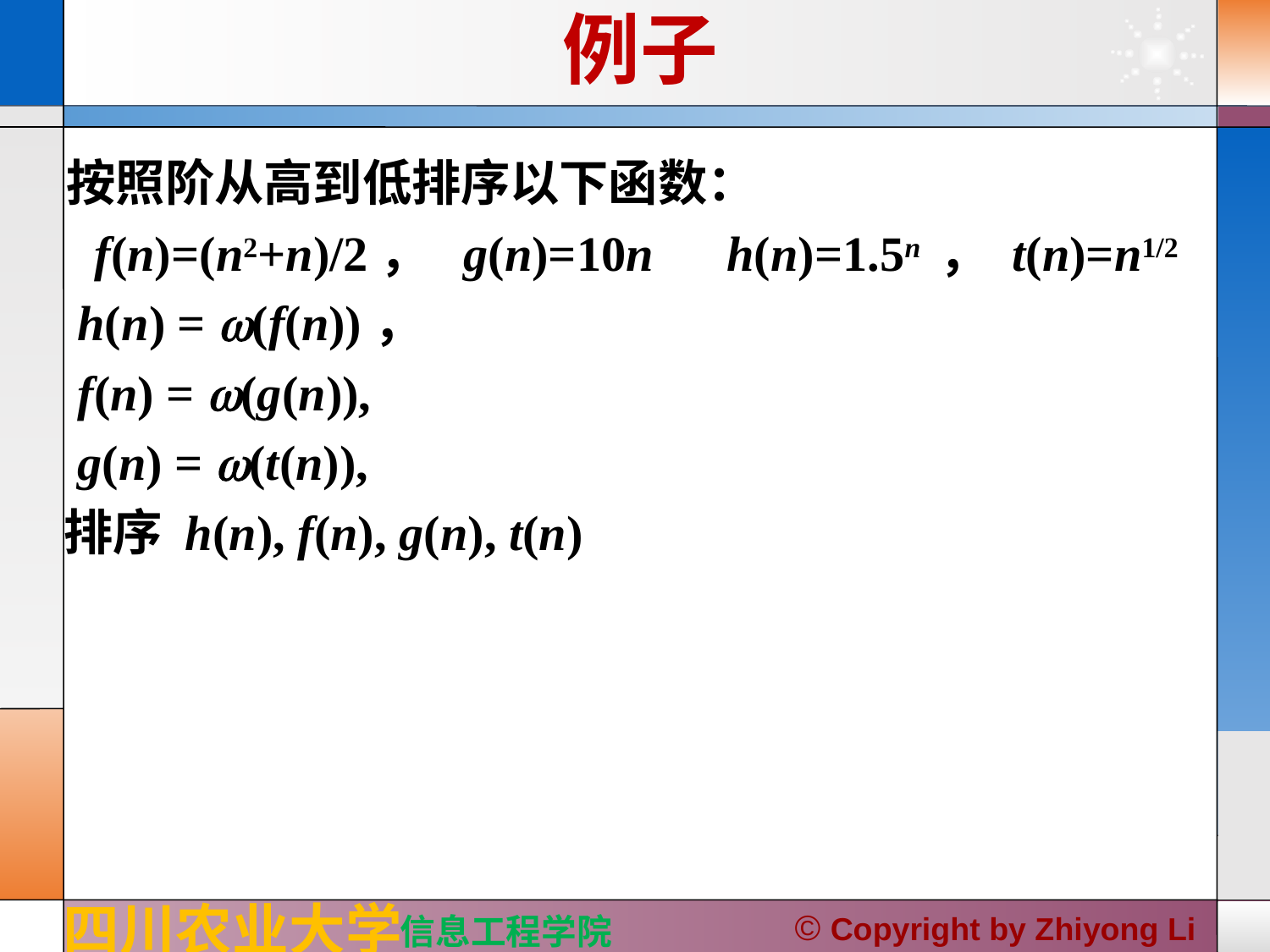

# 例子
按照阶从高到低排序以下函数：
  f(n)=(n2+n)/2，  g(n)=10n      h(n)=1.5n ， t(n)=n1/2
h(n) = ω(f(n))，
f(n) = ω(g(n)),
g(n) = ω(t(n)),
排序 h(n), f(n), g(n), t(n)